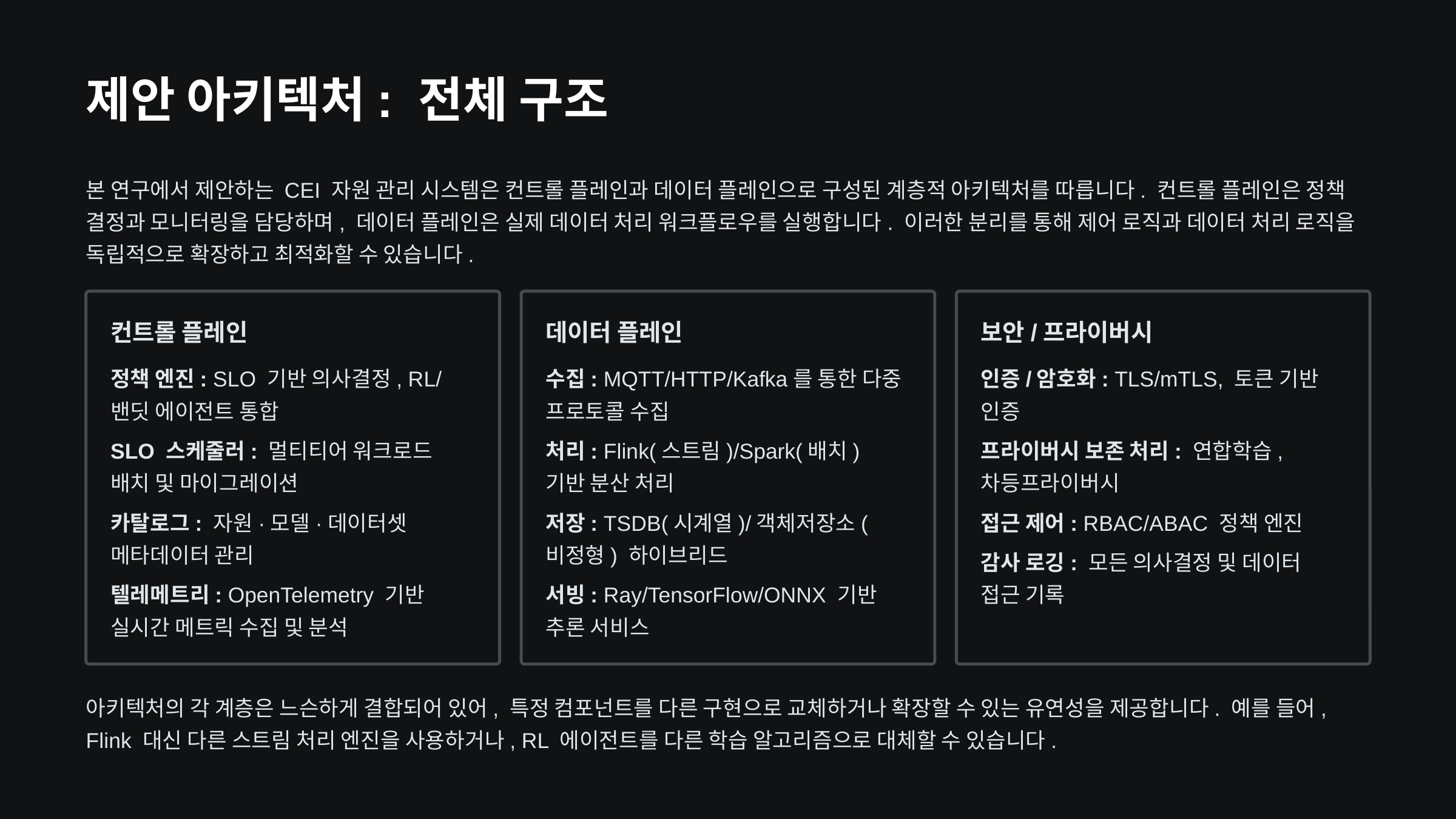

제안 아키텍처: 전체 구조
본 연구에서 제안하는 CEI 자원 관리 시스템은 컨트롤 플레인과 데이터 플레인으로 구성된 계층적 아키텍처를 따릅니다. 컨트롤 플레인은 정책 결정과 모니터링을 담당하며, 데이터 플레인은 실제 데이터 처리 워크플로우를 실행합니다. 이러한 분리를 통해 제어 로직과 데이터 처리 로직을 독립적으로 확장하고 최적화할 수 있습니다.

컨트롤 플레인
데이터 플레인
보안/프라이버시
정책 엔진: SLO 기반 의사결정, RL/밴딧 에이전트 통합
수집: MQTT/HTTP/Kafka를 통한 다중 프로토콜 수집
인증/암호화: TLS/mTLS, 토큰 기반 인증
SLO 스케줄러: 멀티티어 워크로드 배치 및 마이그레이션
처리: Flink(스트림)/Spark(배치) 기반 분산 처리
프라이버시 보존 처리: 연합학습, 차등프라이버시
카탈로그: 자원·모델·데이터셋 메타데이터 관리
저장: TSDB(시계열)/객체저장소(비정형) 하이브리드
접근 제어: RBAC/ABAC 정책 엔진
감사 로깅: 모든 의사결정 및 데이터 접근 기록
텔레메트리: OpenTelemetry 기반 실시간 메트릭 수집 및 분석
서빙: Ray/TensorFlow/ONNX 기반 추론 서비스
아키텍처의 각 계층은 느슨하게 결합되어 있어, 특정 컴포넌트를 다른 구현으로 교체하거나 확장할 수 있는 유연성을 제공합니다. 예를 들어, Flink 대신 다른 스트림 처리 엔진을 사용하거나, RL 에이전트를 다른 학습 알고리즘으로 대체할 수 있습니다.